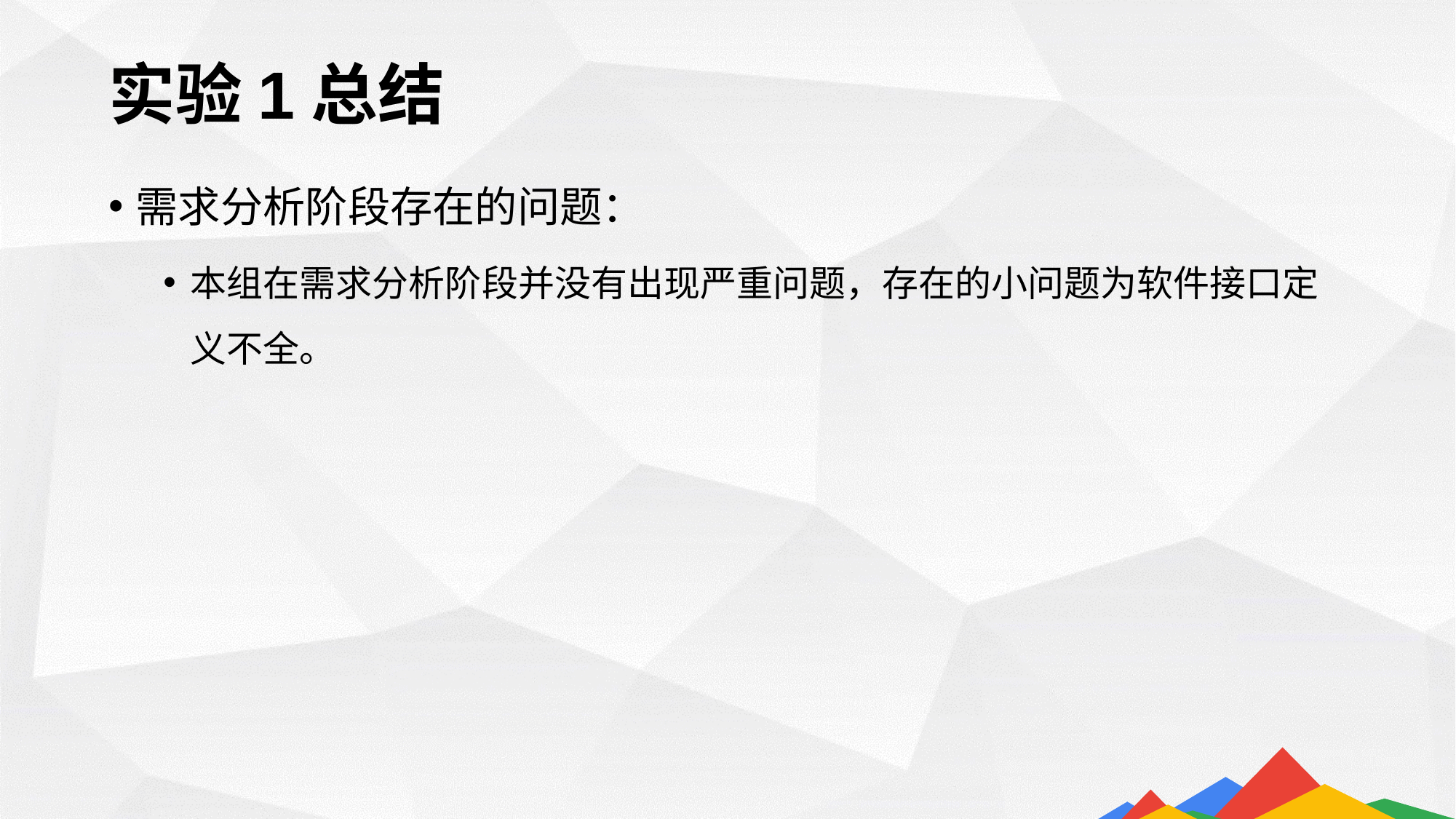

实验1总结
需求分析阶段存在的问题：
本组在需求分析阶段并没有出现严重问题，存在的小问题为软件接口定义不全。